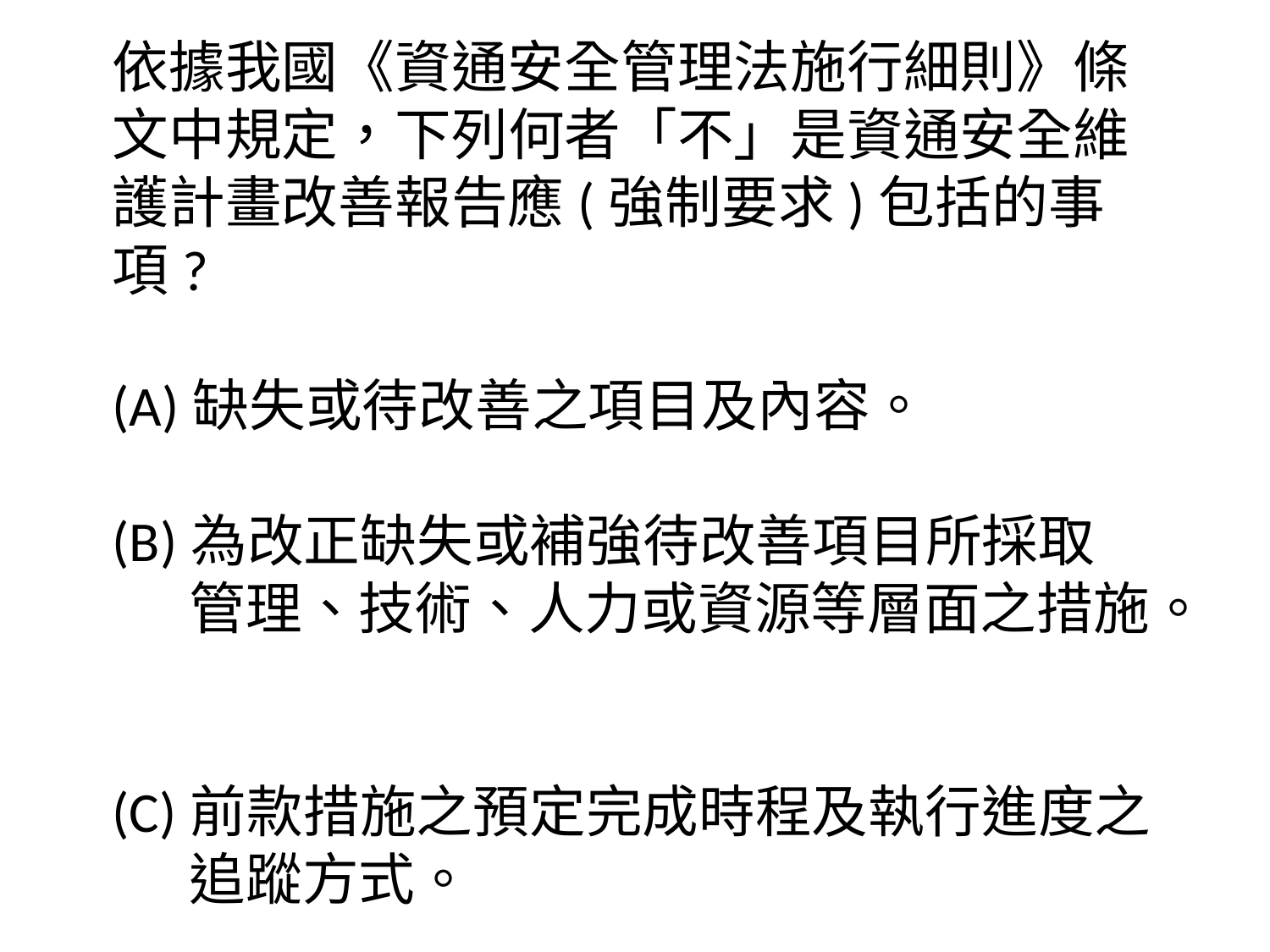

依據我國《資通安全管理法施行細則》條文中規定，下列何者「不」是資通安全維護計畫改善報告應(強制要求)包括的事項?

(A)缺失或待改善之項目及內容。
(B)為改正缺失或補強待改善項目所採取
     管理、技術、人力或資源等層面之措施。
(C)前款措施之預定完成時程及執行進度之
     追蹤方式。

(D)核心業務及其重要性。